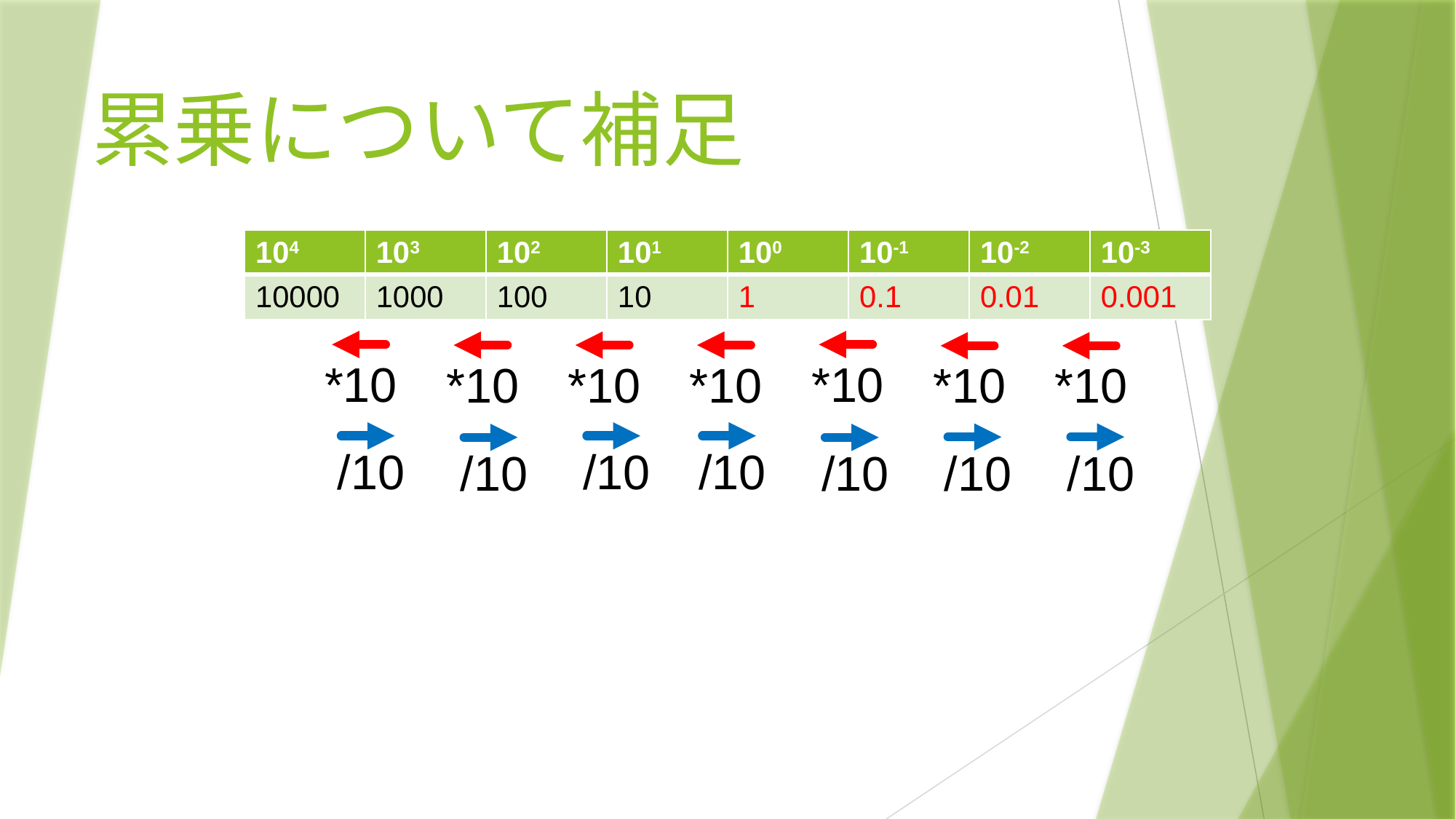

# 累乗について補足

| 104 | 103 | 102 | 101 | 100 | 10-1 | 10-2 | 10-3 |
| --- | --- | --- | --- | --- | --- | --- | --- |
| 10000 | 1000 | 100 | 10 | 1 | 0.1 | 0.01 | 0.001 |
*10
*10
*10
*10
*10
*10
*10
/10
/10
/10
/10
/10
/10
/10